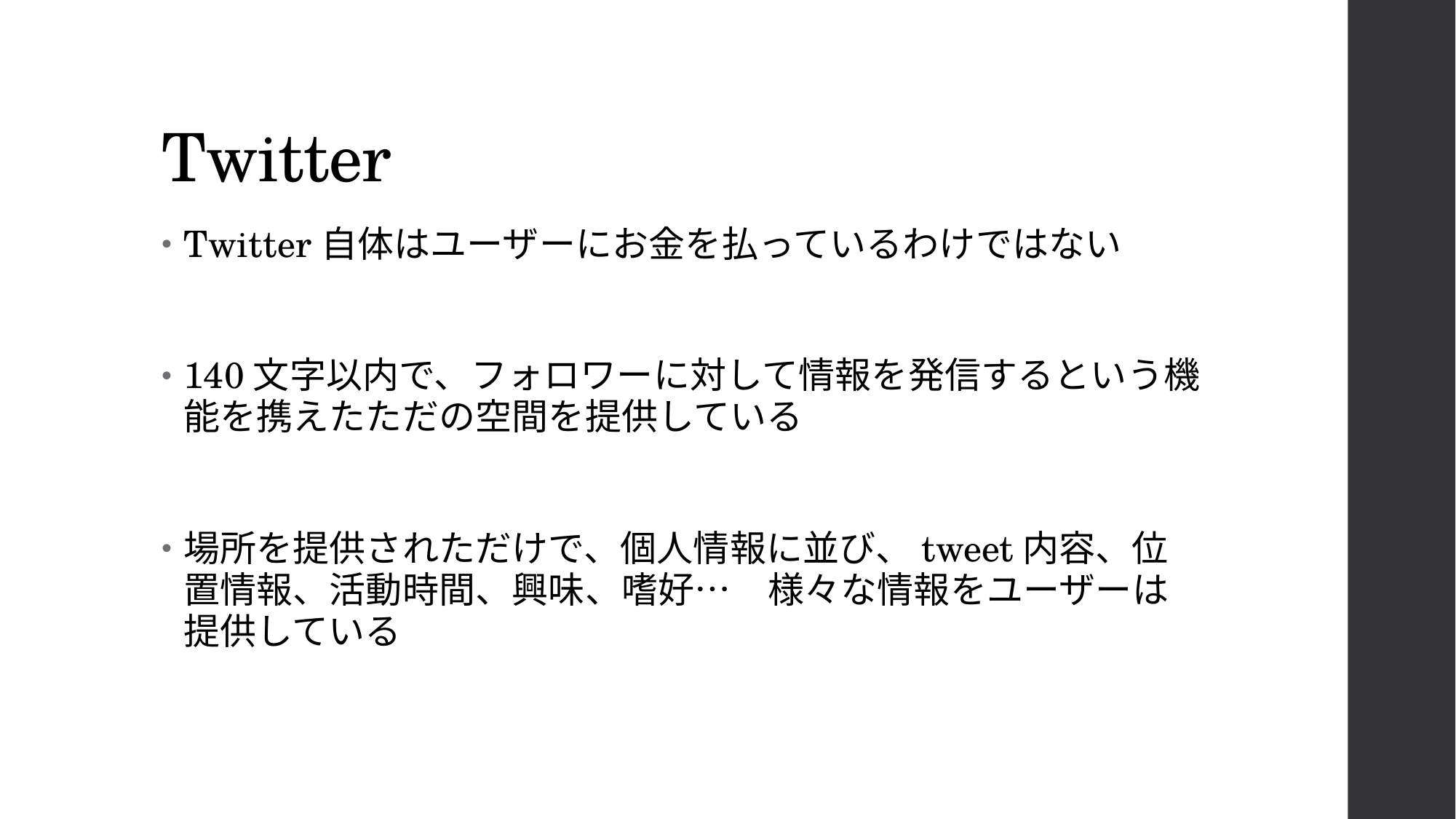

# Twitter
Twitter自体はユーザーにお金を払っているわけではない

140文字以内で、フォロワーに対して情報を発信するという機能を携えたただの空間を提供している

場所を提供されただけで、個人情報に並び、tweet内容、位置情報、活動時間、興味、嗜好…　様々な情報をユーザーは提供している